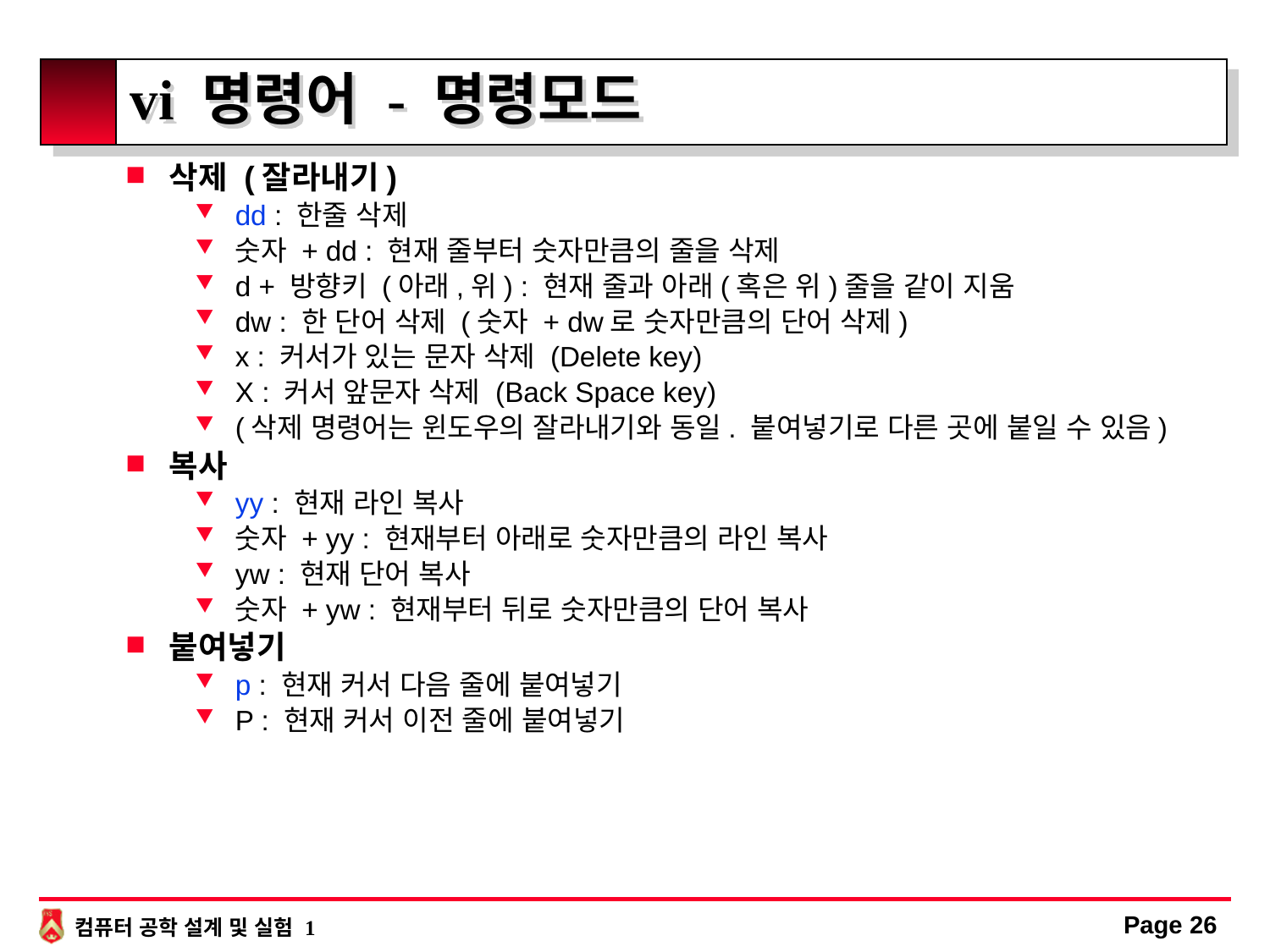

# vi 명령어 - 명령모드
삭제 (잘라내기)
dd : 한줄 삭제
숫자 + dd : 현재 줄부터 숫자만큼의 줄을 삭제
d + 방향키 (아래,위) : 현재 줄과 아래(혹은 위)줄을 같이 지움
dw : 한 단어 삭제 (숫자 + dw로 숫자만큼의 단어 삭제)
x : 커서가 있는 문자 삭제 (Delete key)
X : 커서 앞문자 삭제 (Back Space key)
(삭제 명령어는 윈도우의 잘라내기와 동일. 붙여넣기로 다른 곳에 붙일 수 있음)
복사
yy : 현재 라인 복사
숫자 + yy : 현재부터 아래로 숫자만큼의 라인 복사
yw : 현재 단어 복사
숫자 + yw : 현재부터 뒤로 숫자만큼의 단어 복사
붙여넣기
p : 현재 커서 다음 줄에 붙여넣기
P : 현재 커서 이전 줄에 붙여넣기
Page 26